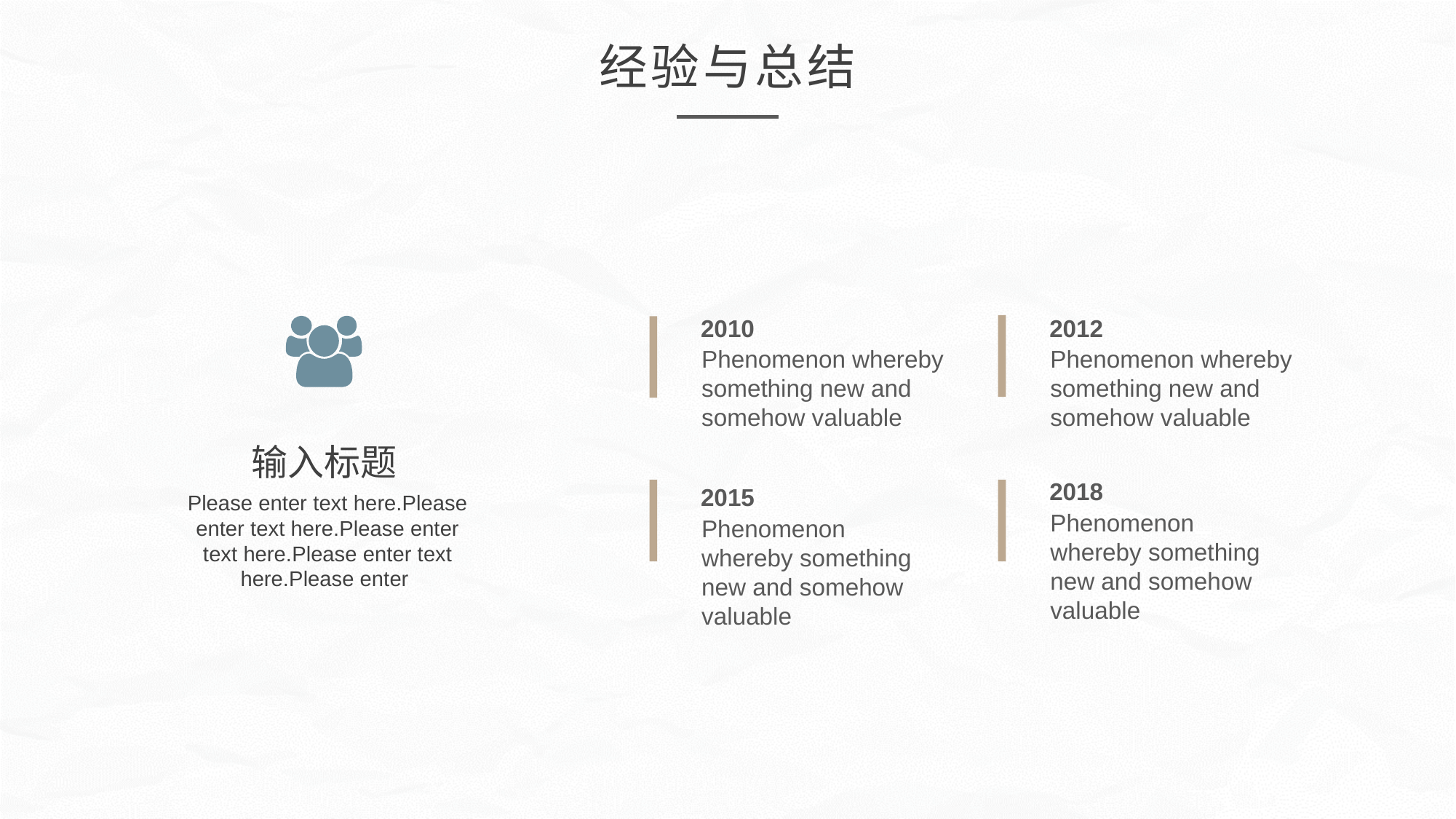

经验与总结
2010
2012

Phenomenon whereby something new and somehow valuable
Phenomenon whereby something new and somehow valuable
输入标题
2018
2015

Please enter text here.Please enter text here.Please enter text here.Please enter text here.Please enter
Phenomenon whereby something new and somehow valuable
Phenomenon whereby something new and somehow valuable